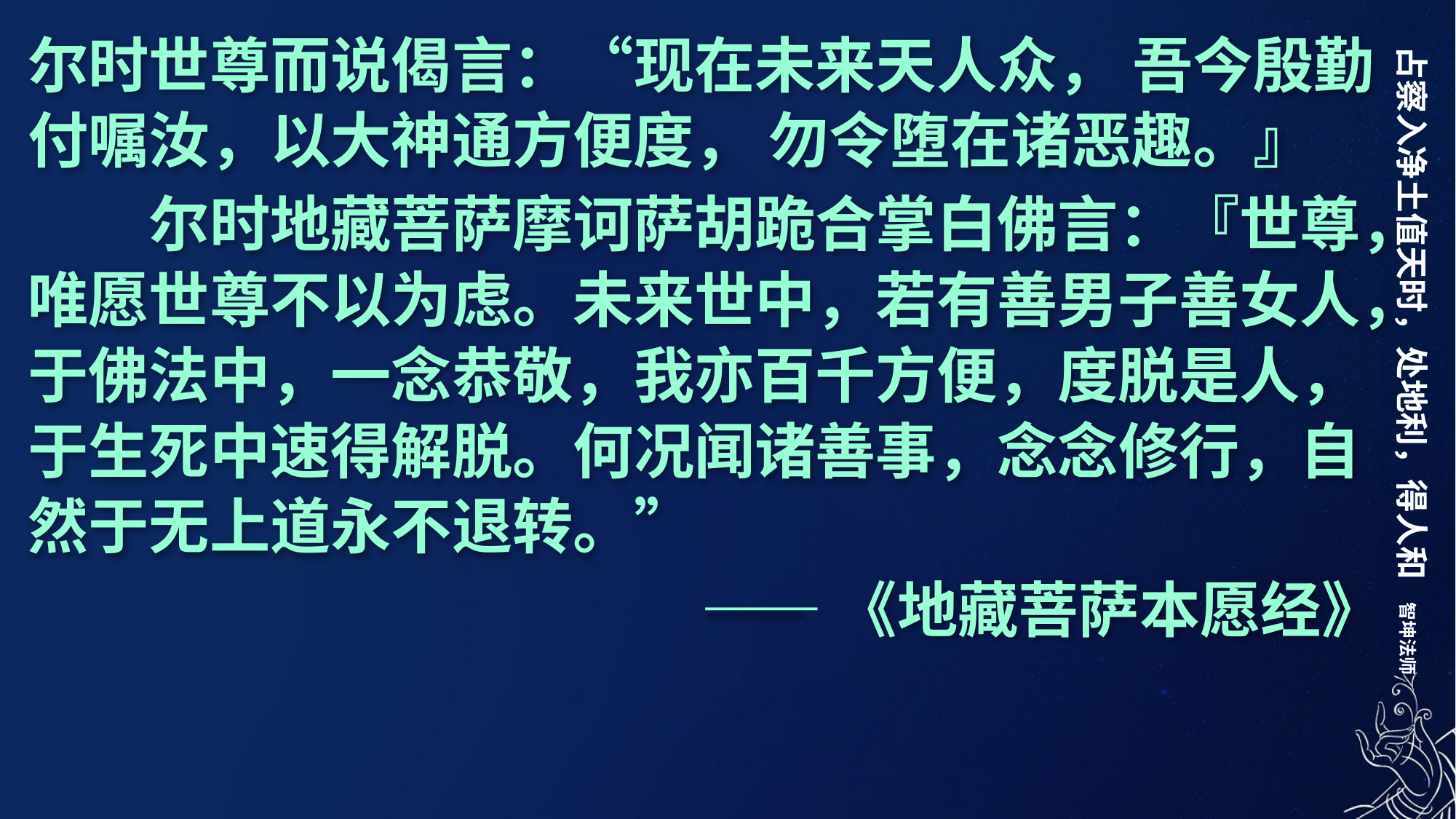

尔时世尊而说偈言：“现在未来天人众， 吾今殷勤付嘱汝，以大神通方便度， 勿令堕在诸恶趣。』
　　尔时地藏菩萨摩诃萨胡跪合掌白佛言：『世尊，唯愿世尊不以为虑。未来世中，若有善男子善女人，于佛法中，一念恭敬，我亦百千方便，度脱是人，于生死中速得解脱。何况闻诸善事，念念修行，自然于无上道永不退转。”
——《地藏菩萨本愿经》